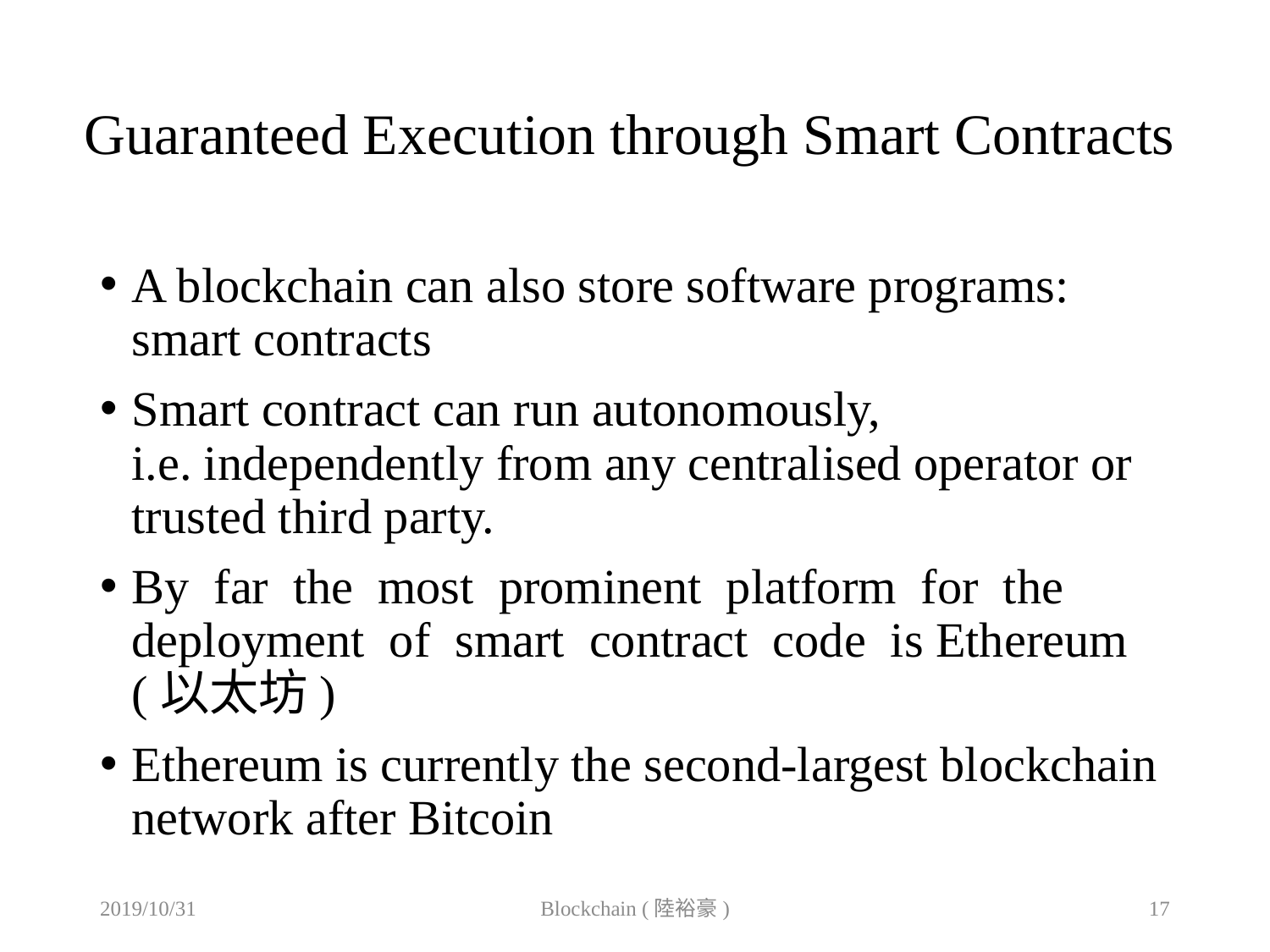

# Guaranteed Execution through Smart Contracts
A blockchain can also store software programs: smart contracts
Smart contract can run autonomously, i.e. independently from any centralised operator or trusted third party.
By  far  the  most  prominent  platform  for  the  deployment  of  smart  contract  code  is Ethereum (以太坊)
Ethereum is currently the second-largest blockchain network after Bitcoin
2019/10/31
Blockchain (陸裕豪)
17